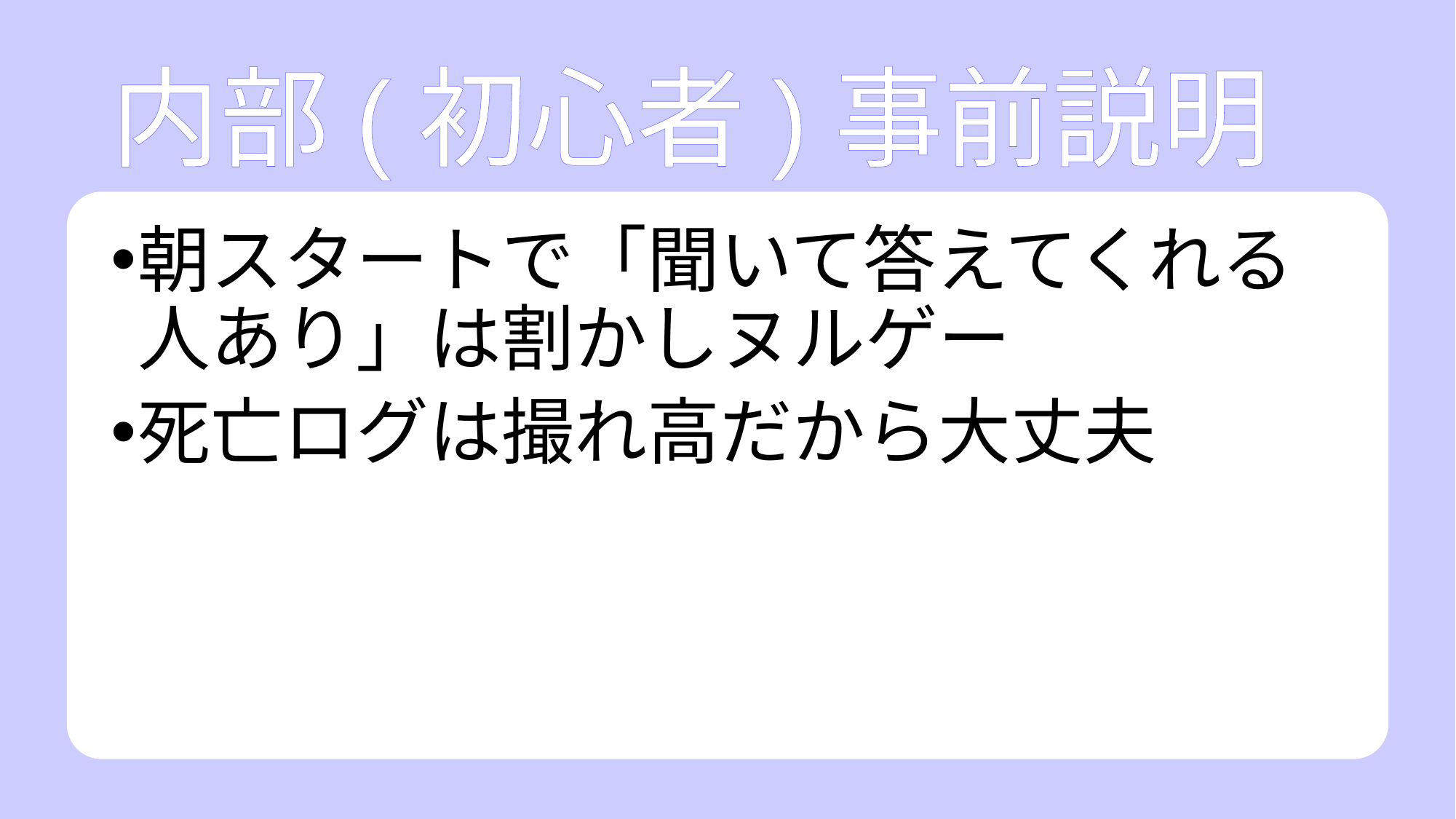

# 内部(初心者)事前説明
朝スタートで「聞いて答えてくれる人あり」は割かしヌルゲー
死亡ログは撮れ高だから大丈夫